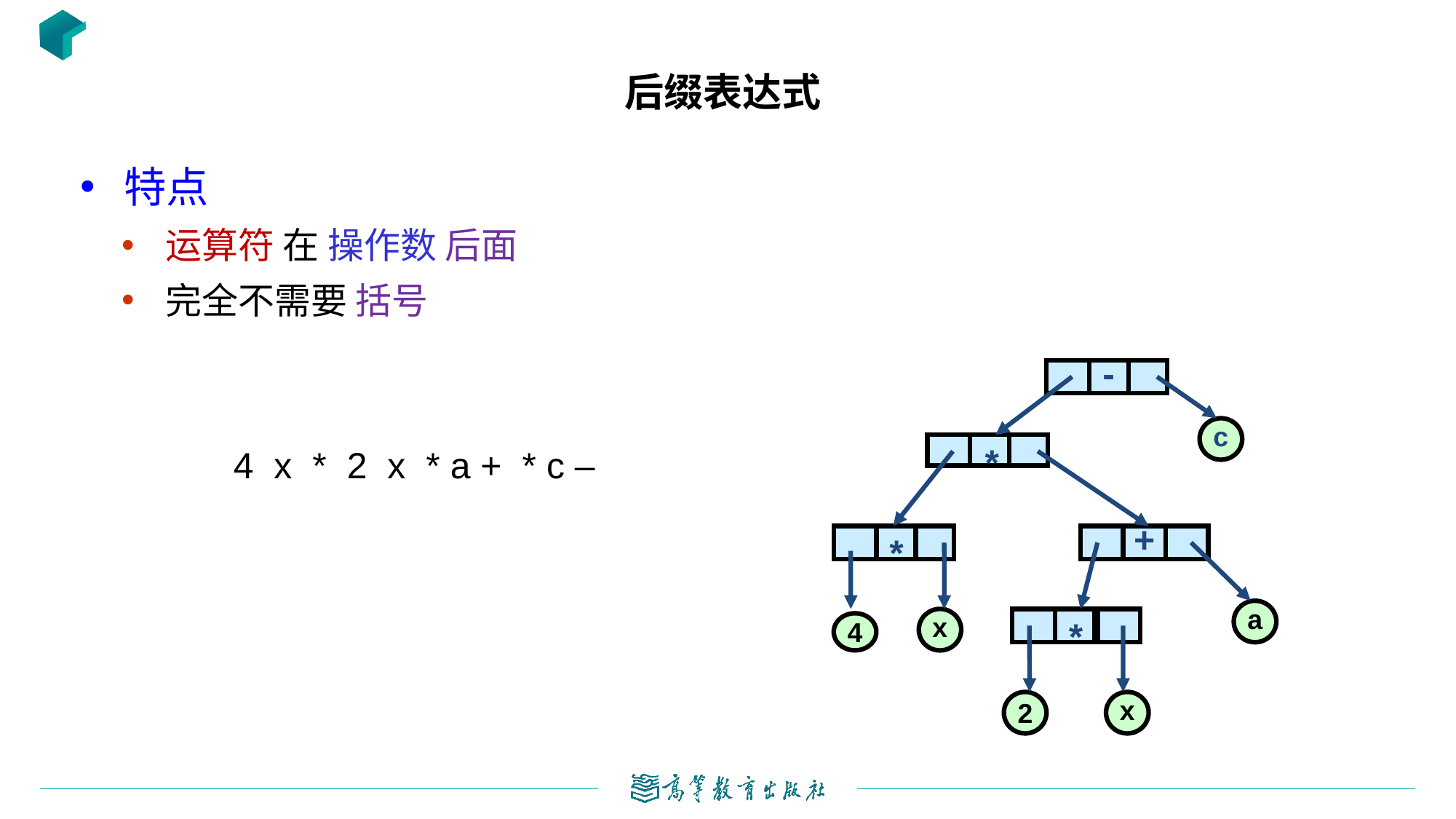

# 后缀表达式
特点
运算符 在 操作数 后面
完全不需要 括号

               4  x  *  2  x  * a +  * c –

-

c

*

+

*

a
x

4
*

2
x